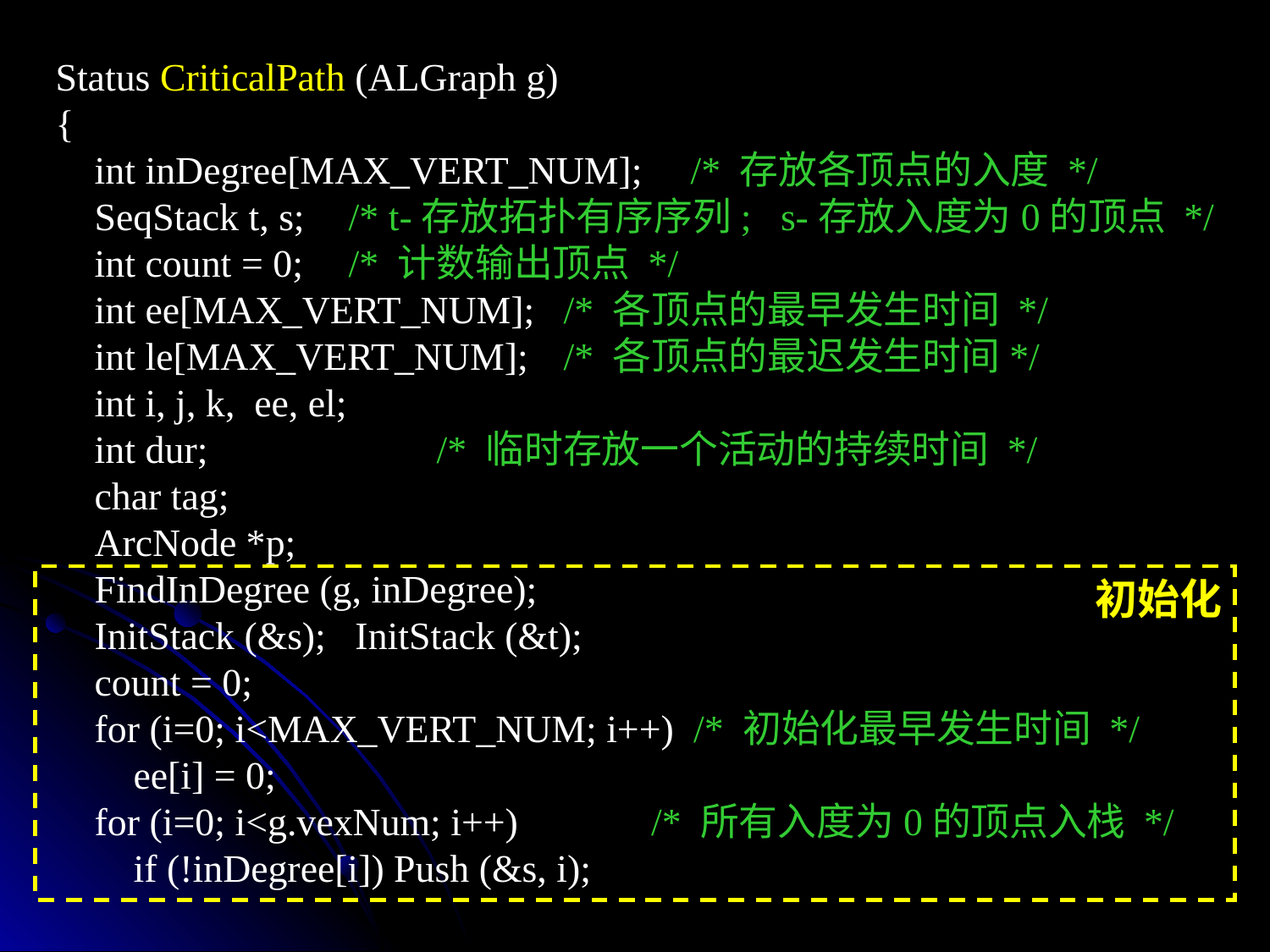

Status CriticalPath (ALGraph g)
{
    int inDegree[MAX_VERT_NUM];	/* 存放各顶点的入度 */
    SeqStack t, s;	    /* t-存放拓扑有序序列;   s-存放入度为0的顶点 */
    int count = 0;	    /* 计数输出顶点 */
    int ee[MAX_VERT_NUM];	/* 各顶点的最早发生时间 */
    int le[MAX_VERT_NUM];	/* 各顶点的最迟发生时间*/
    int i, j, k,  ee, el;
    int dur;		/* 临时存放一个活动的持续时间 */
    char tag;
    ArcNode *p;
    FindInDegree (g, inDegree);
    InitStack (&s);   InitStack (&t);
    count = 0;
    for (i=0; i<MAX_VERT_NUM; i++)  /* 初始化最早发生时间 */
        ee[i] = 0;
    for (i=0; i<g.vexNum; i++)	         /* 所有入度为0的顶点入栈 */
        if (!inDegree[i]) Push (&s, i);

初始化